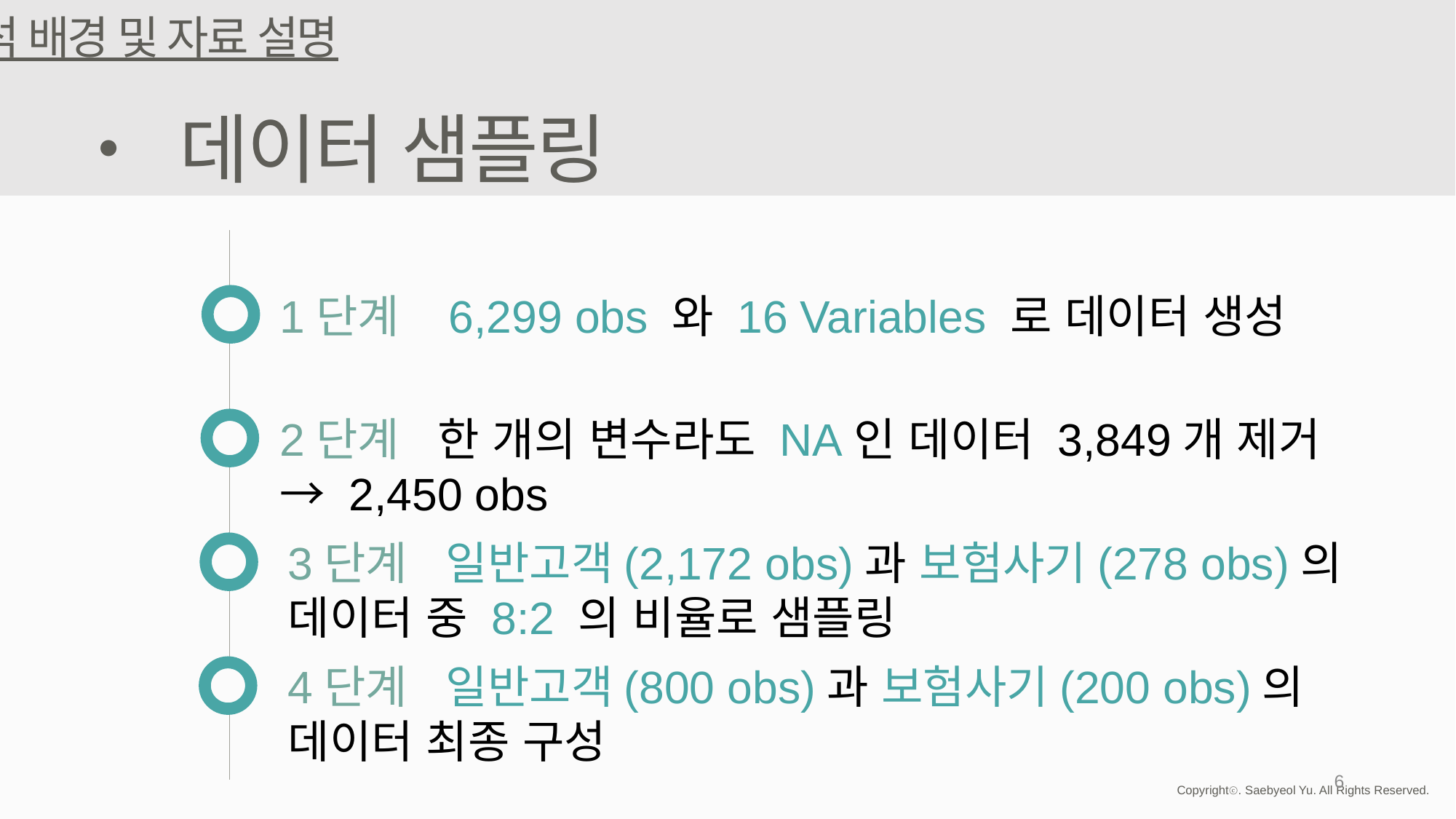

분석 배경 및 자료 설명
• 데이터 샘플링

1단계   6,299 obs 와 16 Variables 로 데이터 생성
2단계   한 개의 변수라도 NA인 데이터 3,849개 제거 → 2,450 obs
3단계   일반고객(2,172 obs)과 보험사기(278 obs)의 데이터 중 8:2 의 비율로 샘플링
4단계   일반고객(800 obs)과 보험사기(200 obs)의 데이터 최종 구성
6